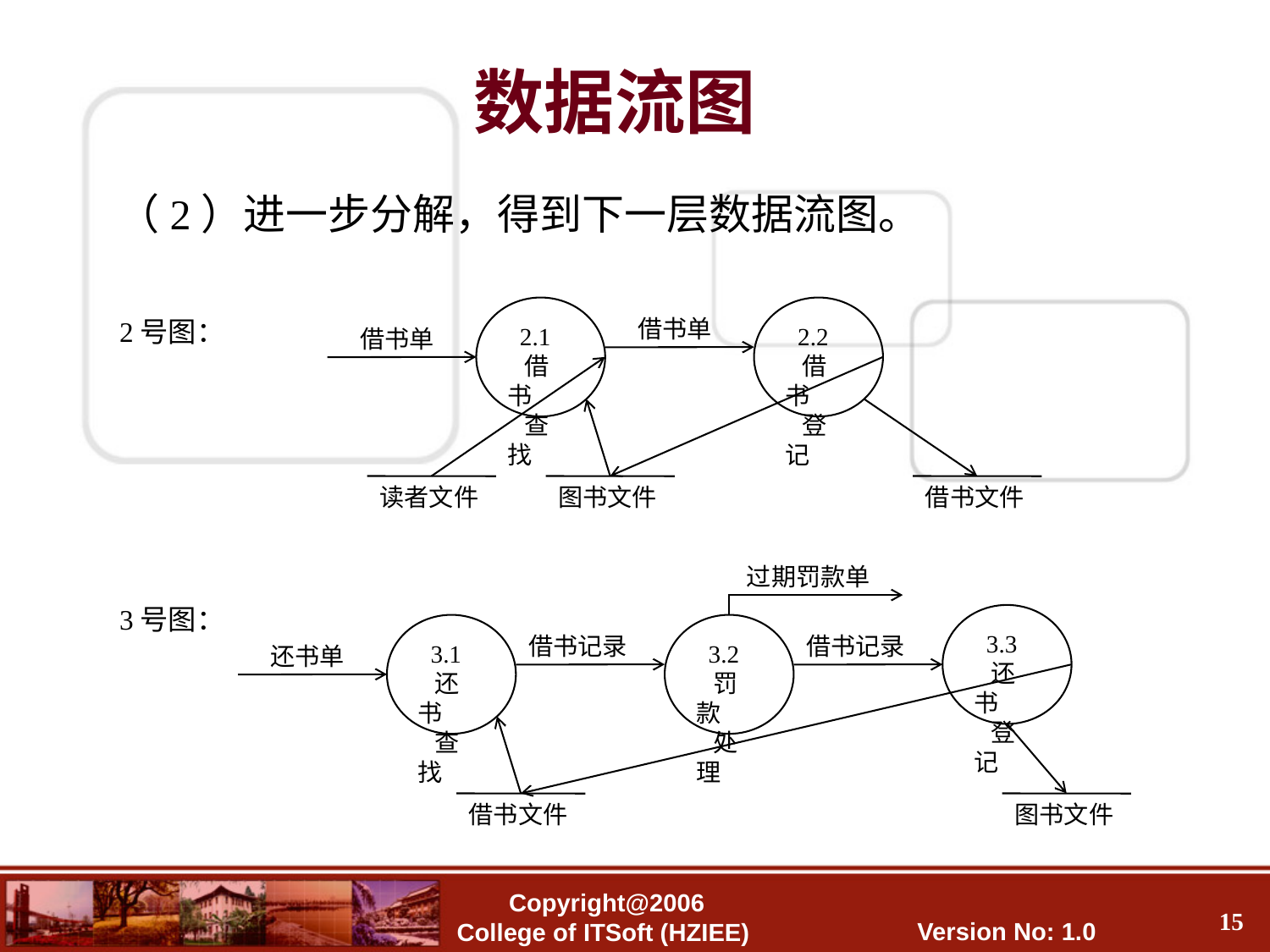

数据流图
（2）进一步分解，得到下一层数据流图。
  2.1
  借书
  查找
  2.2
  借书
  登记
借书单
借书单
读者文件
图书文件
借书文件
2号图：
过期罚款单
  3.3
  还书
  登记
  3.1
  还书
  查找
  3.2
  罚款
  处理
借书记录
借书记录
还书单
借书文件
图书文件
3号图：